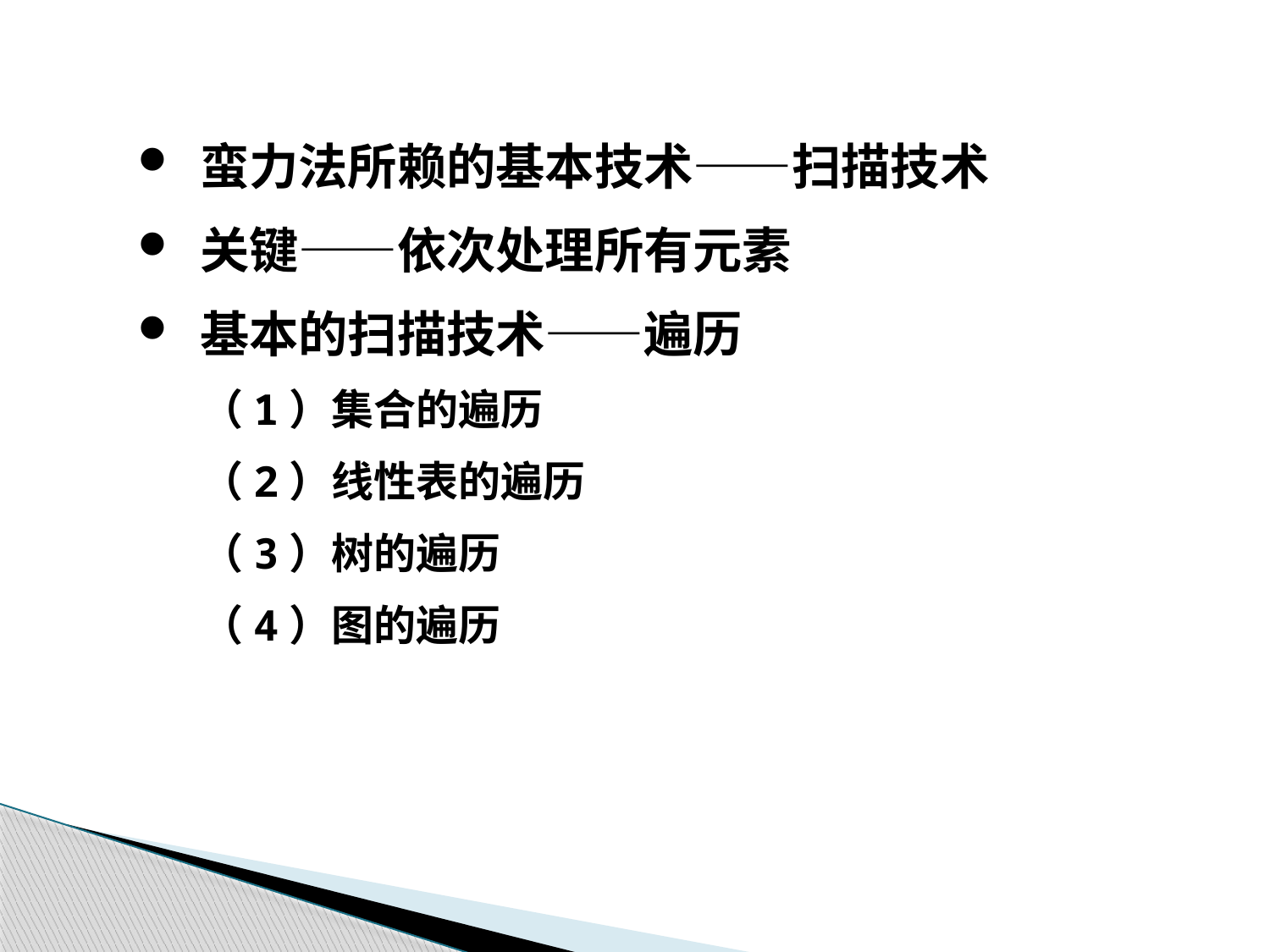

蛮力法所赖的基本技术——扫描技术
 关键——依次处理所有元素
 基本的扫描技术——遍历
（1）集合的遍历
（2）线性表的遍历
（3）树的遍历
（4）图的遍历